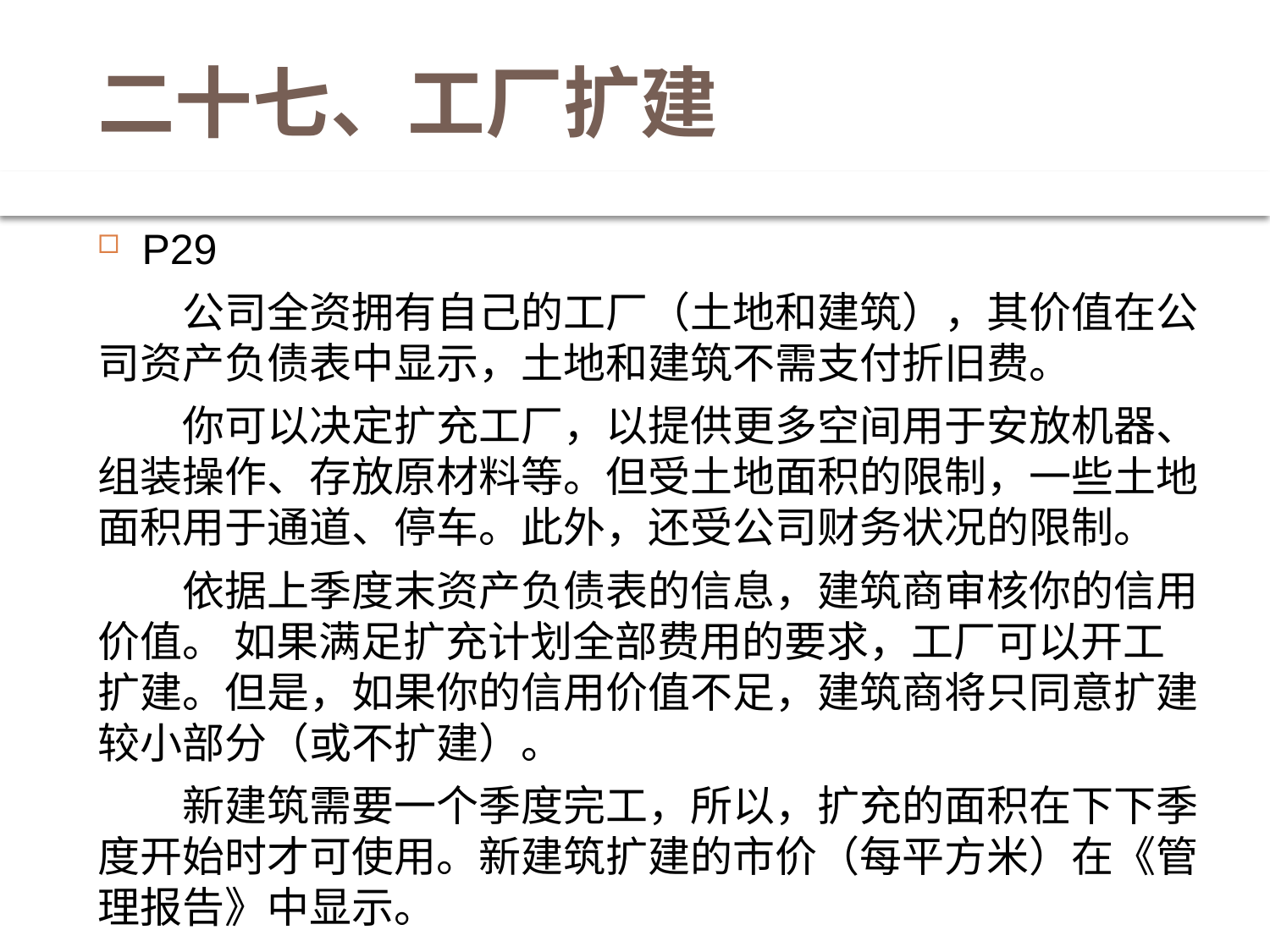

# 二十七、工厂扩建
P29
　　公司全资拥有自己的工厂（土地和建筑），其价值在公司资产负债表中显示，土地和建筑不需支付折旧费。
　　你可以决定扩充工厂，以提供更多空间用于安放机器、组装操作、存放原材料等。但受土地面积的限制，一些土地面积用于通道、停车。此外，还受公司财务状况的限制。
　　依据上季度末资产负债表的信息，建筑商审核你的信用价值。 如果满足扩充计划全部费用的要求，工厂可以开工扩建。但是，如果你的信用价值不足，建筑商将只同意扩建较小部分（或不扩建）。
　　新建筑需要一个季度完工，所以，扩充的面积在下下季度开始时才可使用。新建筑扩建的市价（每平方米）在《管理报告》中显示。